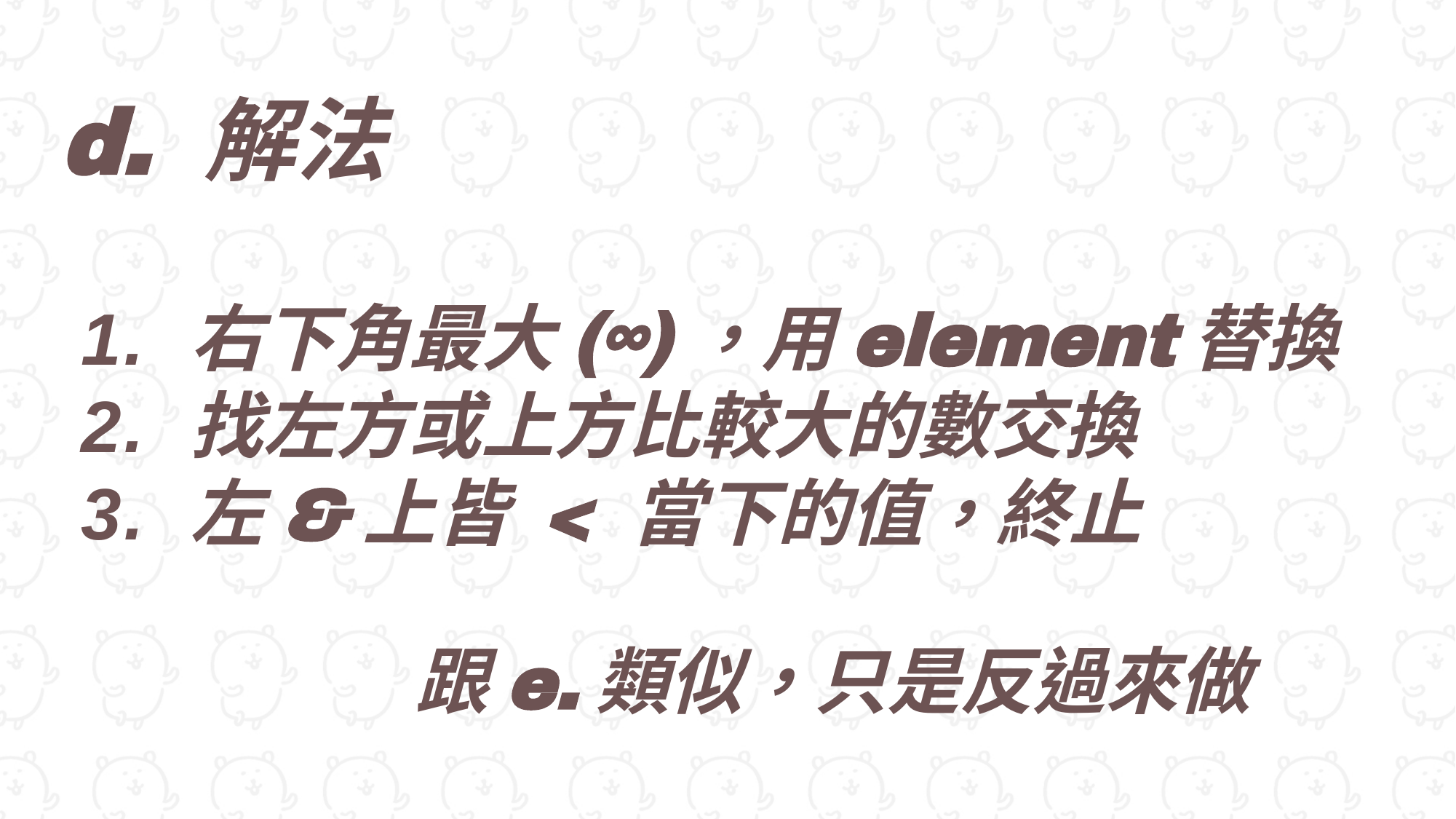

d. 解法
右下角最大(∞)，用element替換
找左方或上方比較大的數交換
左&上皆 < 當下的值，終止
跟e.類似，只是反過來做